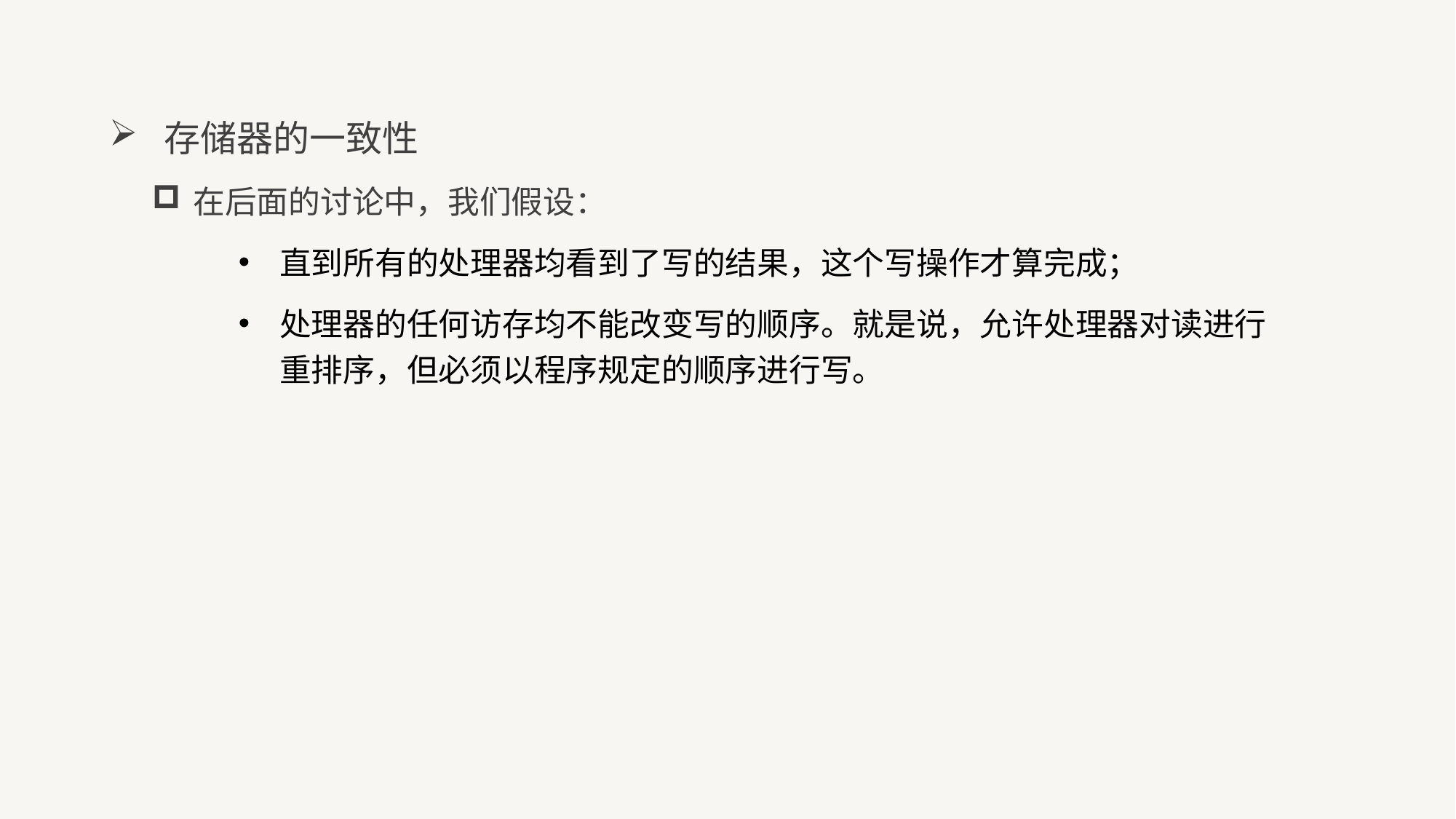

存储器的一致性
在后面的讨论中，我们假设：
直到所有的处理器均看到了写的结果，这个写操作才算完成；
处理器的任何访存均不能改变写的顺序。就是说，允许处理器对读进行重排序，但必须以程序规定的顺序进行写。